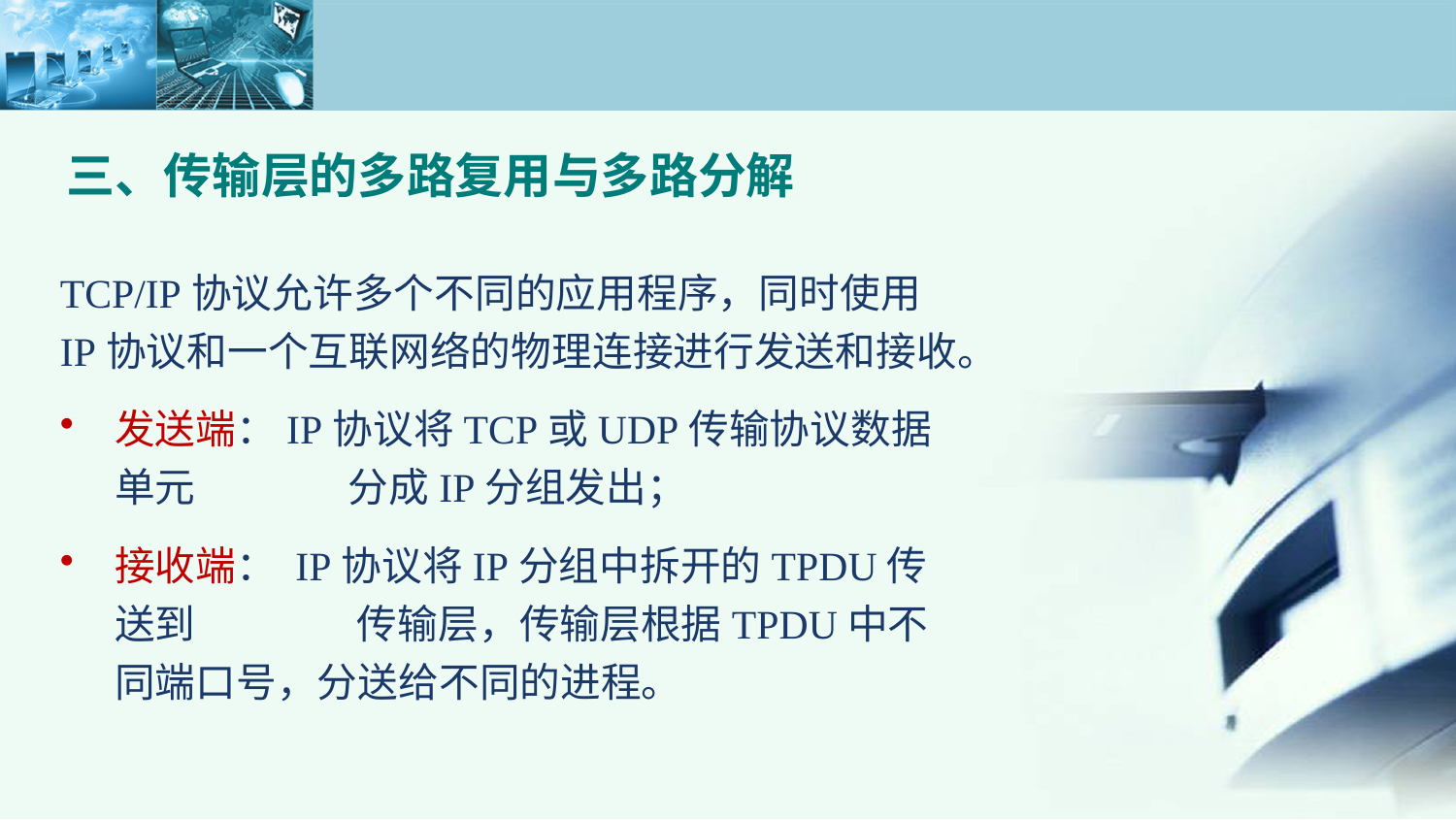

三、传输层的多路复用与多路分解
TCP/IP协议允许多个不同的应用程序，同时使用IP协议和一个互联网络的物理连接进行发送和接收。
发送端：IP协议将TCP或UDP传输协议数据单元                 分成IP分组发出；
接收端： IP协议将IP分组中拆开的TPDU传送到                  传输层，传输层根据TPDU中不同端口号，分送给不同的进程。